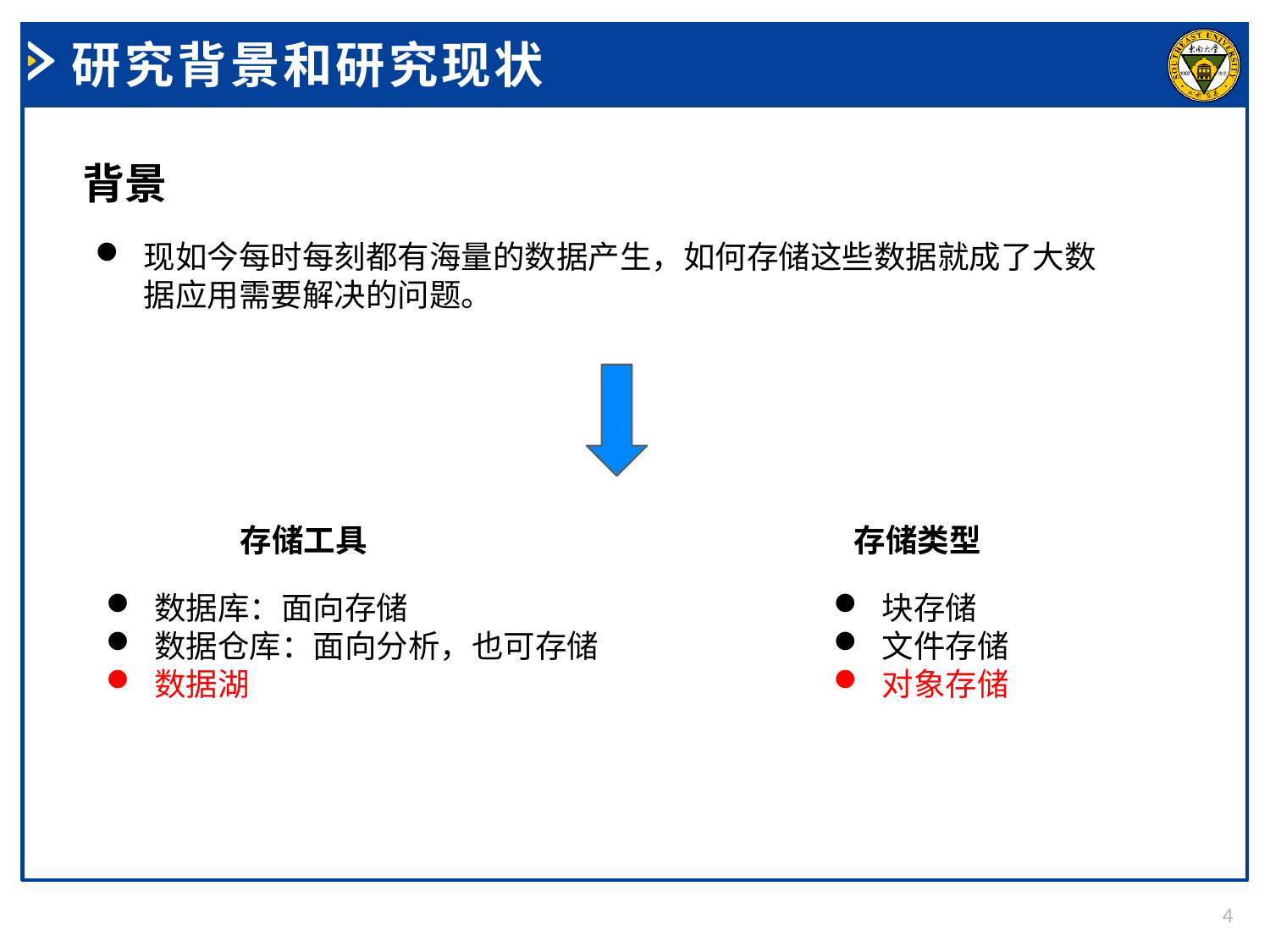

研究背景和研究现状
背景
现如今每时每刻都有海量的数据产生，如何存储这些数据就成了大数据应用需要解决的问题。

存储工具
存储类型
数据库：面向存储
数据仓库：面向分析，也可存储
数据湖

块存储
文件存储
对象存储

4